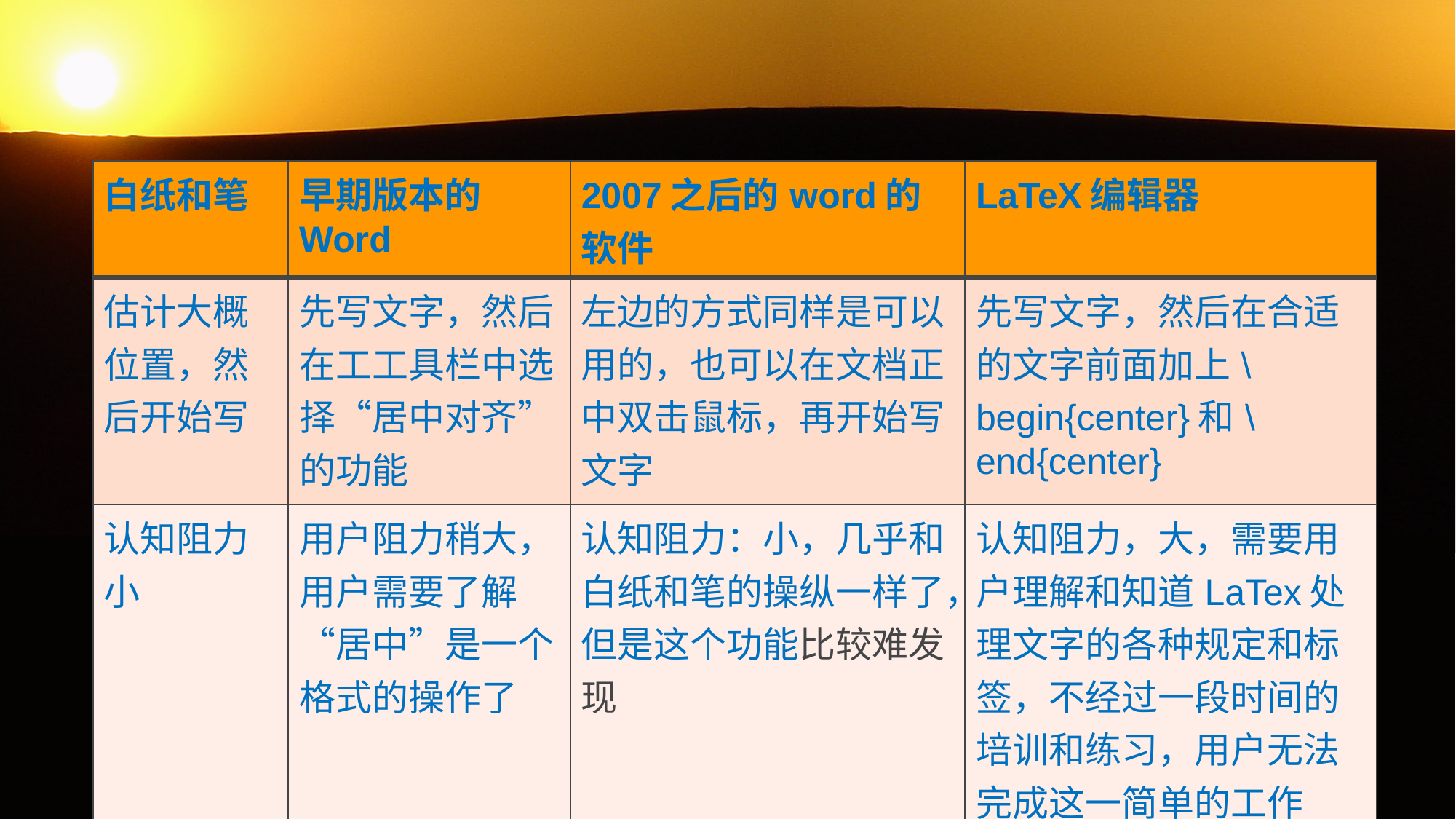

| 白纸和笔 | 早期版本的Word | 2007之后的word的软件 | LaTeX编辑器 |
| --- | --- | --- | --- |
| 估计大概位置，然后开始写 | 先写文字，然后在工工具栏中选择“居中对齐”的功能 | 左边的方式同样是可以用的，也可以在文档正中双击鼠标，再开始写文字 | 先写文字，然后在合适的文字前面加上\begin{center}和\end{center} |
| 认知阻力小 | 用户阻力稍大，用户需要了解“居中”是一个格式的操作了 | 认知阻力：小，几乎和白纸和笔的操纵一样了，但是这个功能比较难发现 | 认知阻力，大，需要用户理解和知道LaTex处理文字的各种规定和标签，不经过一段时间的培训和练习，用户无法完成这一简单的工作 |